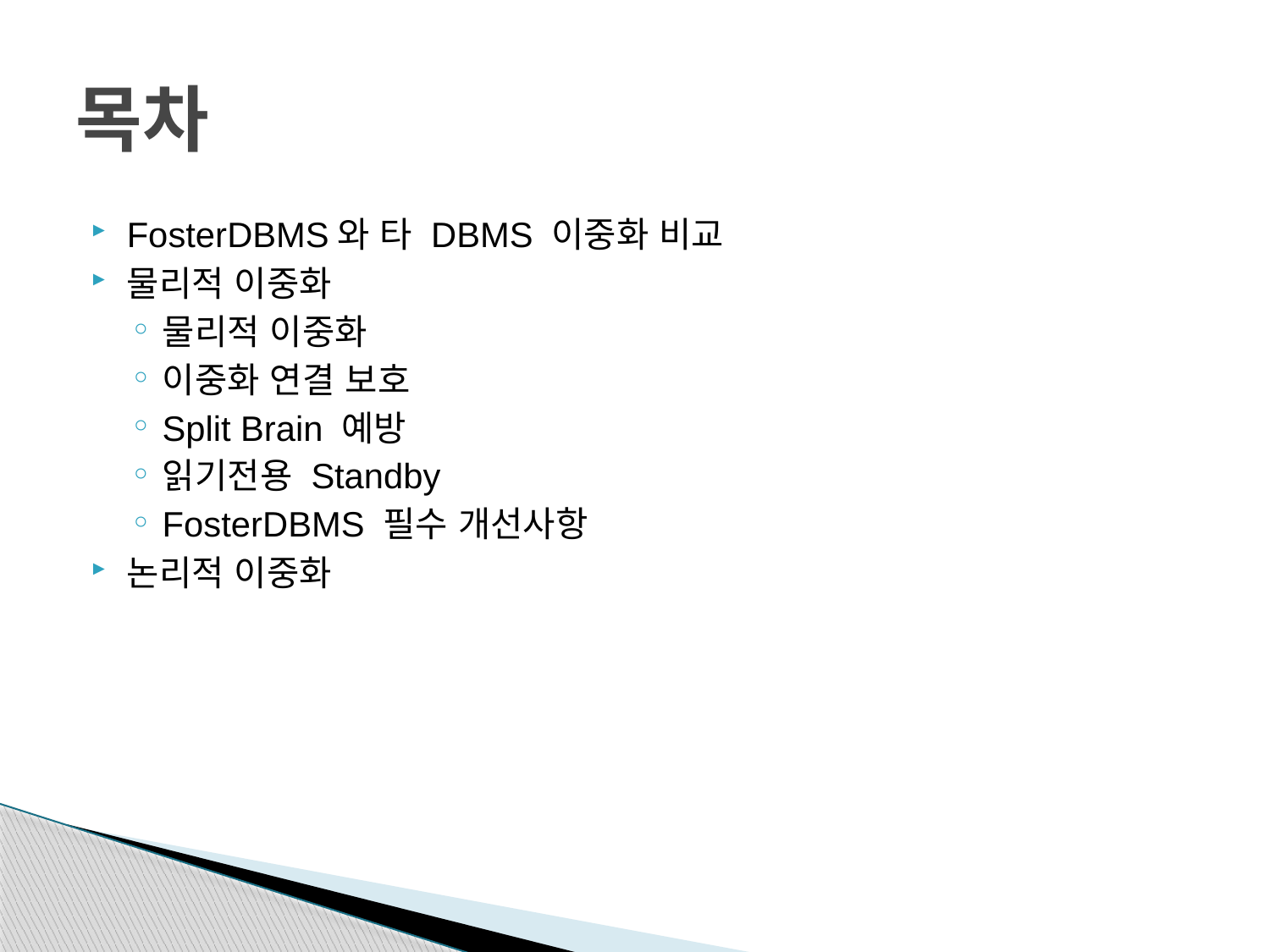

# 목차
FosterDBMS와 타 DBMS 이중화 비교
물리적 이중화
물리적 이중화
이중화 연결 보호
Split Brain 예방
읽기전용 Standby
FosterDBMS 필수 개선사항
논리적 이중화